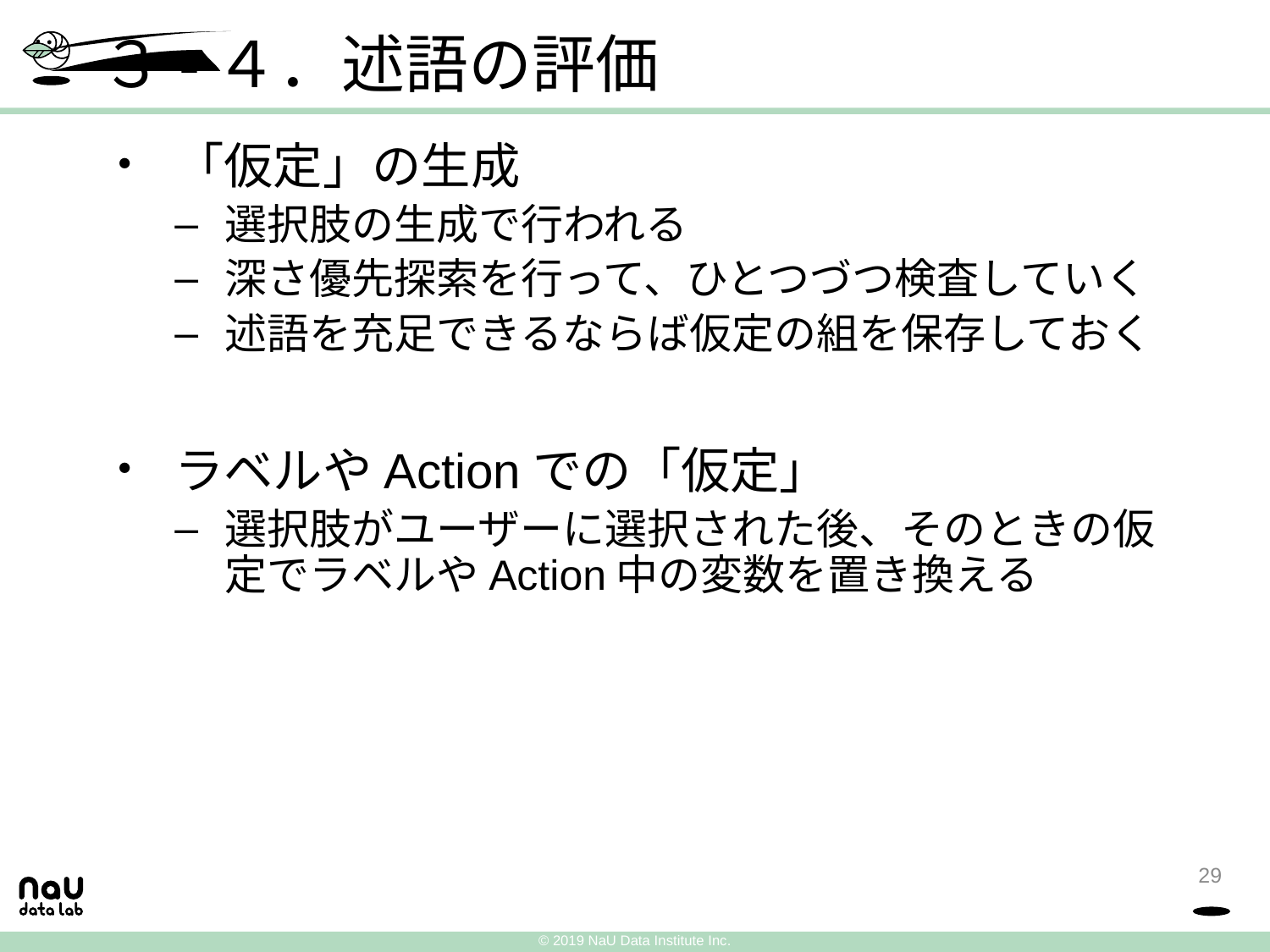

# ３-４．述語の評価
「仮定」の生成
選択肢の生成で行われる
深さ優先探索を行って、ひとつづつ検査していく
述語を充足できるならば仮定の組を保存しておく

ラベルやActionでの「仮定」
選択肢がユーザーに選択された後、そのときの仮定でラベルやAction中の変数を置き換える
29